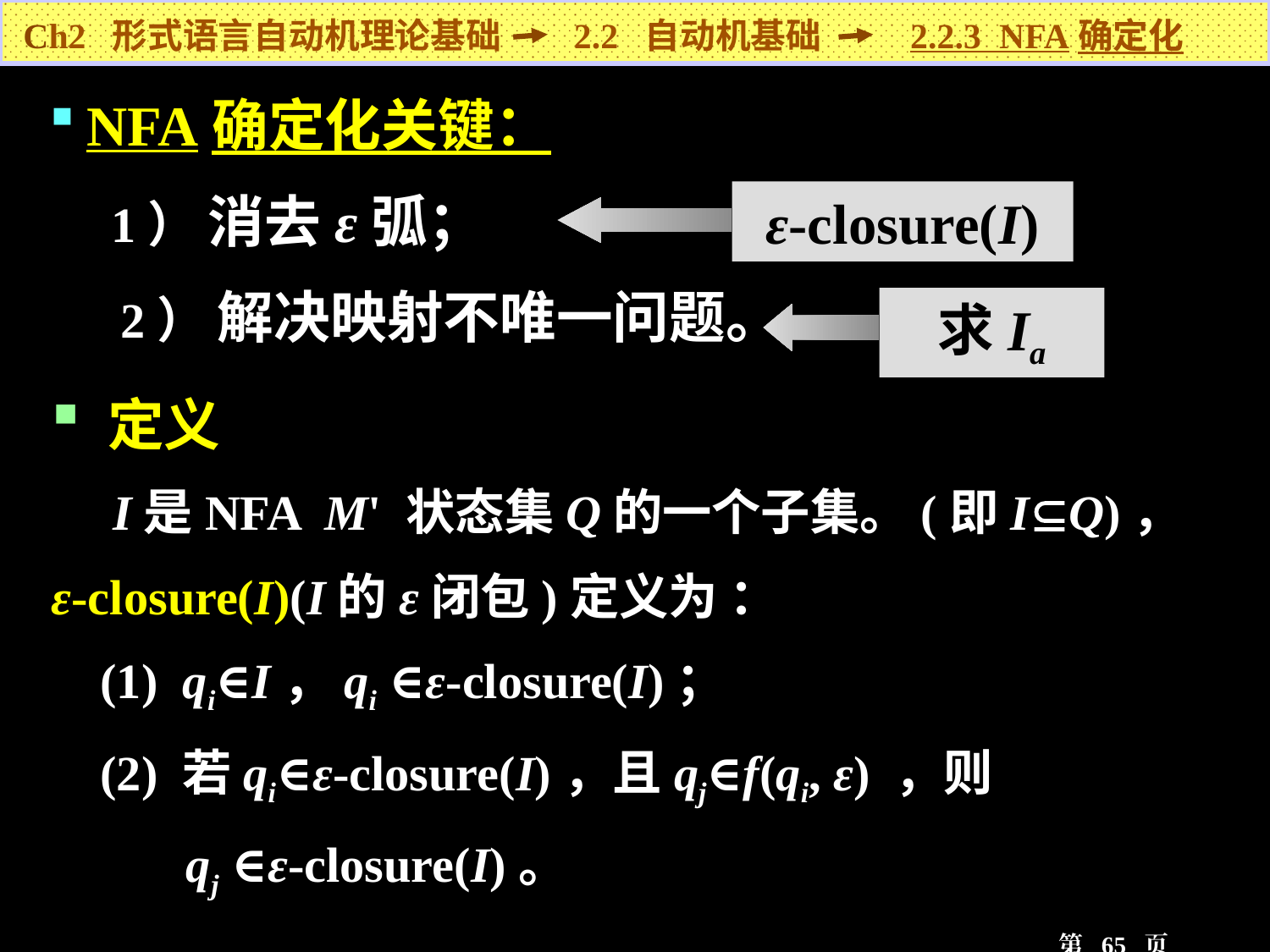

Ch2  形式语言自动机理论基础        2.2  自动机基础          2.2.3  NFA确定化

 NFA确定化关键：
     1） 消去ε弧；
     2） 解决映射不唯一问题。
ε-closure(I)

求Ia

 定义
     I是NFA  M' 状态集Q的一个子集。(即I⊆Q)，
ε-closure(I)(I的ε闭包)定义为 ：
    (1)  qi∈I，qi ∈ε-closure(I)；
    (2) 若qi∈ε-closure(I)，且qj∈f(qi, ε) ，则
           qj ∈ε-closure(I)。